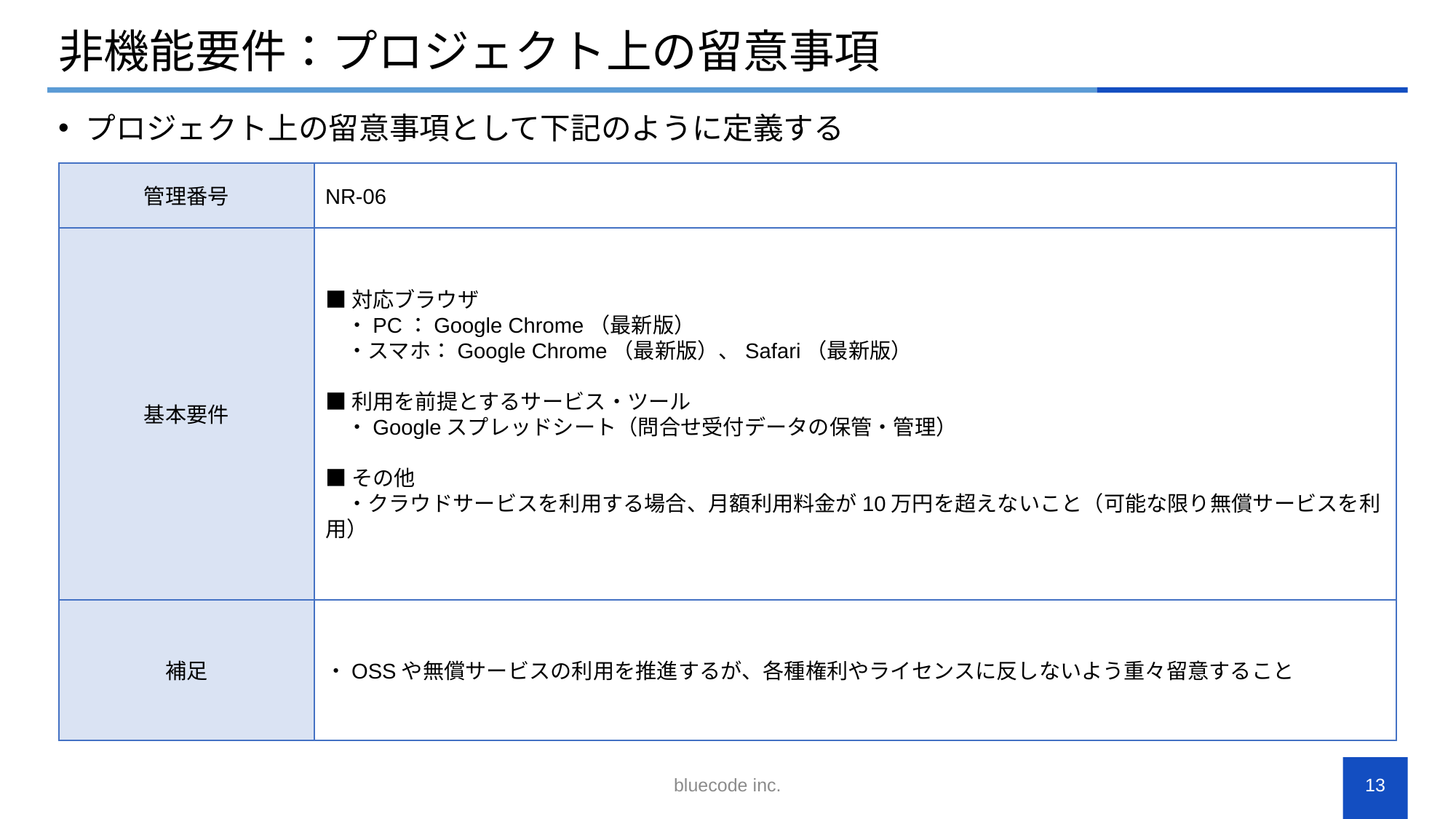

# 非機能要件：プロジェクト上の留意事項
プロジェクト上の留意事項として下記のように定義する
管理番号
NR-06
基本要件
■対応ブラウザ
　・PC：Google Chrome（最新版）
　・スマホ：Google Chrome（最新版）、Safari（最新版）

■利用を前提とするサービス・ツール
　・Googleスプレッドシート（問合せ受付データの保管・管理）

■その他
　・クラウドサービスを利用する場合、月額利用料金が10万円を超えないこと（可能な限り無償サービスを利用）
補足
・OSSや無償サービスの利用を推進するが、各種権利やライセンスに反しないよう重々留意すること
bluecode inc.
13